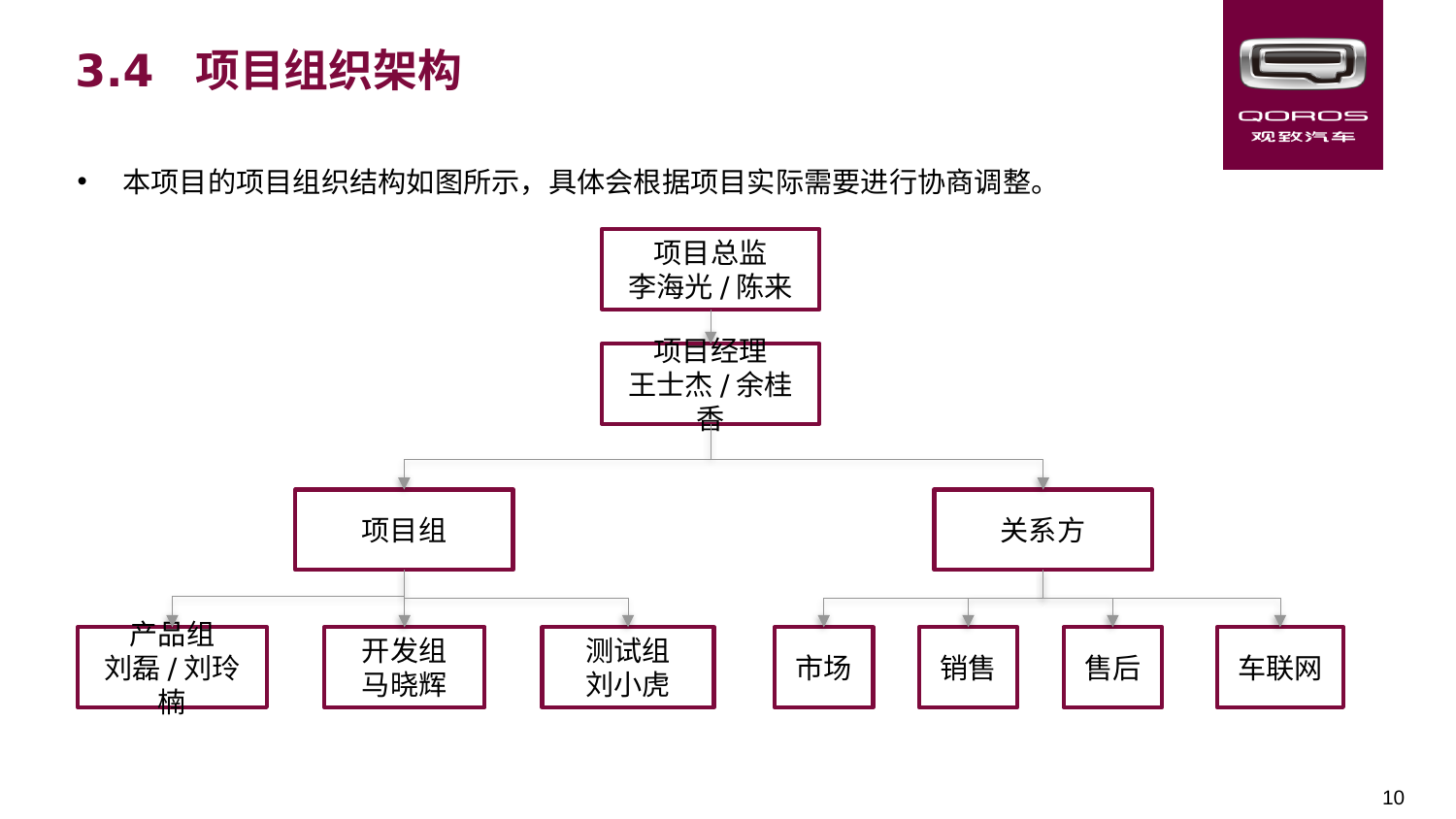

# 3.4  项目组织架构
本项目的项目组织结构如图所示，具体会根据项目实际需要进行协商调整。
项目总监
李海光/陈来
项目经理
王士杰/余桂香
项目组
关系方
产品组
刘磊/刘玲楠
开发组
马晓辉
测试组
刘小虎
市场
销售
售后
车联网
10